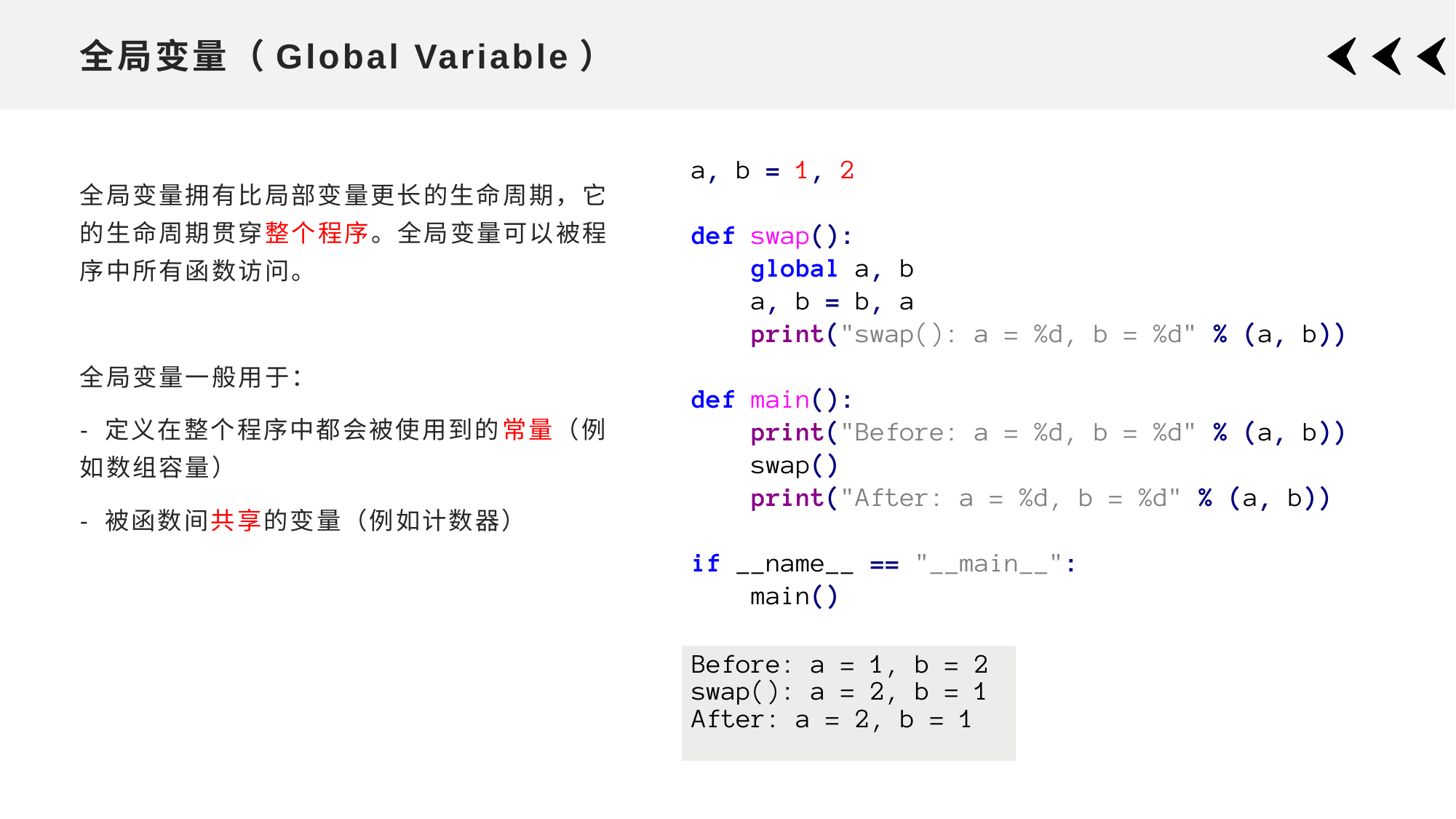

# 全局变量（Global Variable）
a, b = 1, 2

def swap():
    global a, b
    a, b = b, a
    print("swap(): a = %d, b = %d" % (a, b))

def main():
    print("Before: a = %d, b = %d" % (a, b))
    swap()
    print("After: a = %d, b = %d" % (a, b))

if __name__ == "__main__":
    main()
全局变量拥有比局部变量更长的生命周期，它的生命周期贯穿整个程序。全局变量可以被程序中所有函数访问。

全局变量一般用于：
- 定义在整个程序中都会被使用到的常量（例如数组容量）
- 被函数间共享的变量（例如计数器）
| Before: a = 1, b = 2 swap(): a = 2, b = 1 After: a = 2, b = 1 |
| --- |